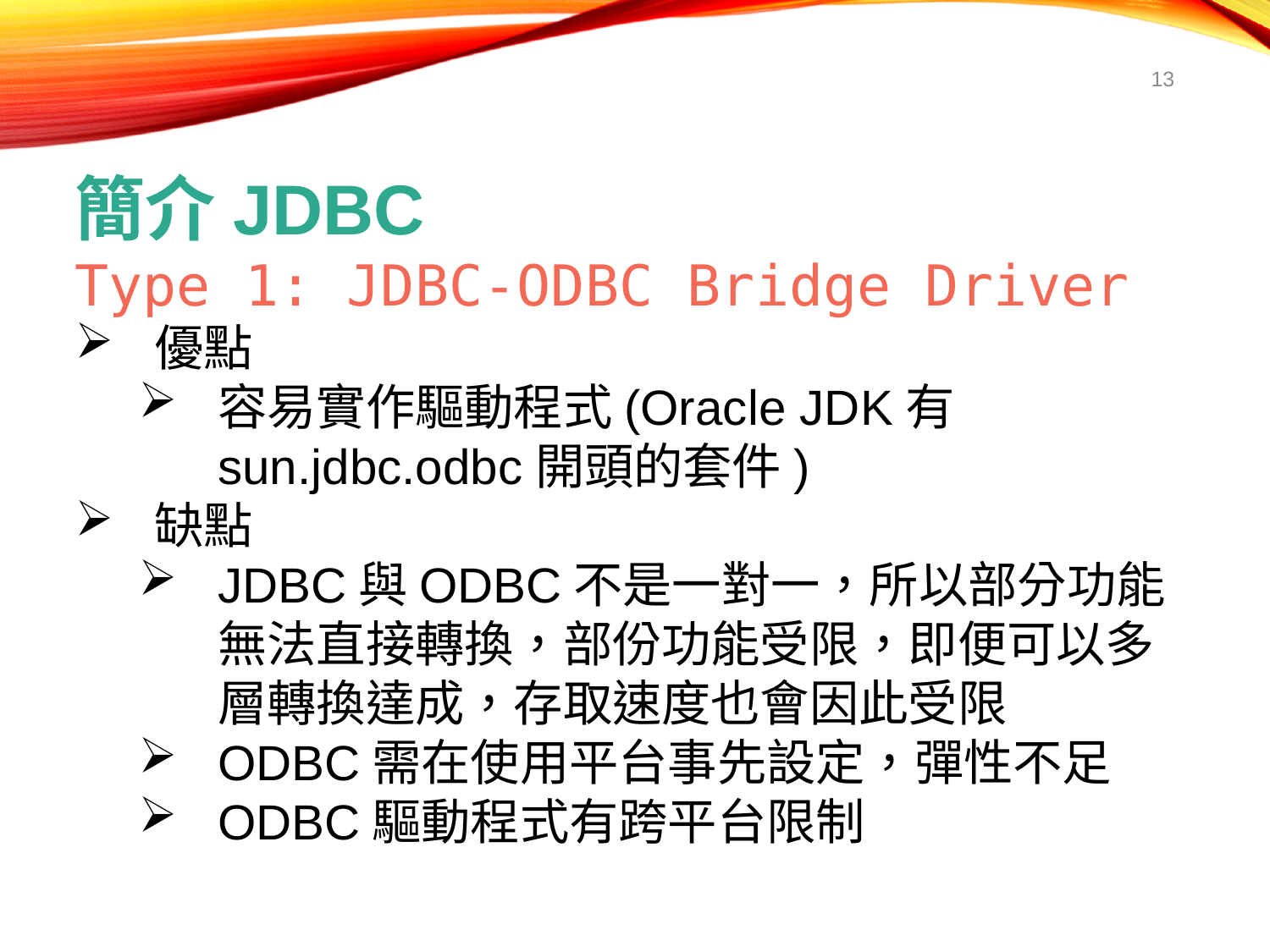

13
簡介JDBC
Type 1: JDBC-ODBC Bridge Driver
優點
容易實作驅動程式(Oracle JDK有sun.jdbc.odbc開頭的套件)
缺點
JDBC與ODBC不是一對一，所以部分功能無法直接轉換，部份功能受限，即便可以多層轉換達成，存取速度也會因此受限
ODBC需在使用平台事先設定，彈性不足
ODBC驅動程式有跨平台限制